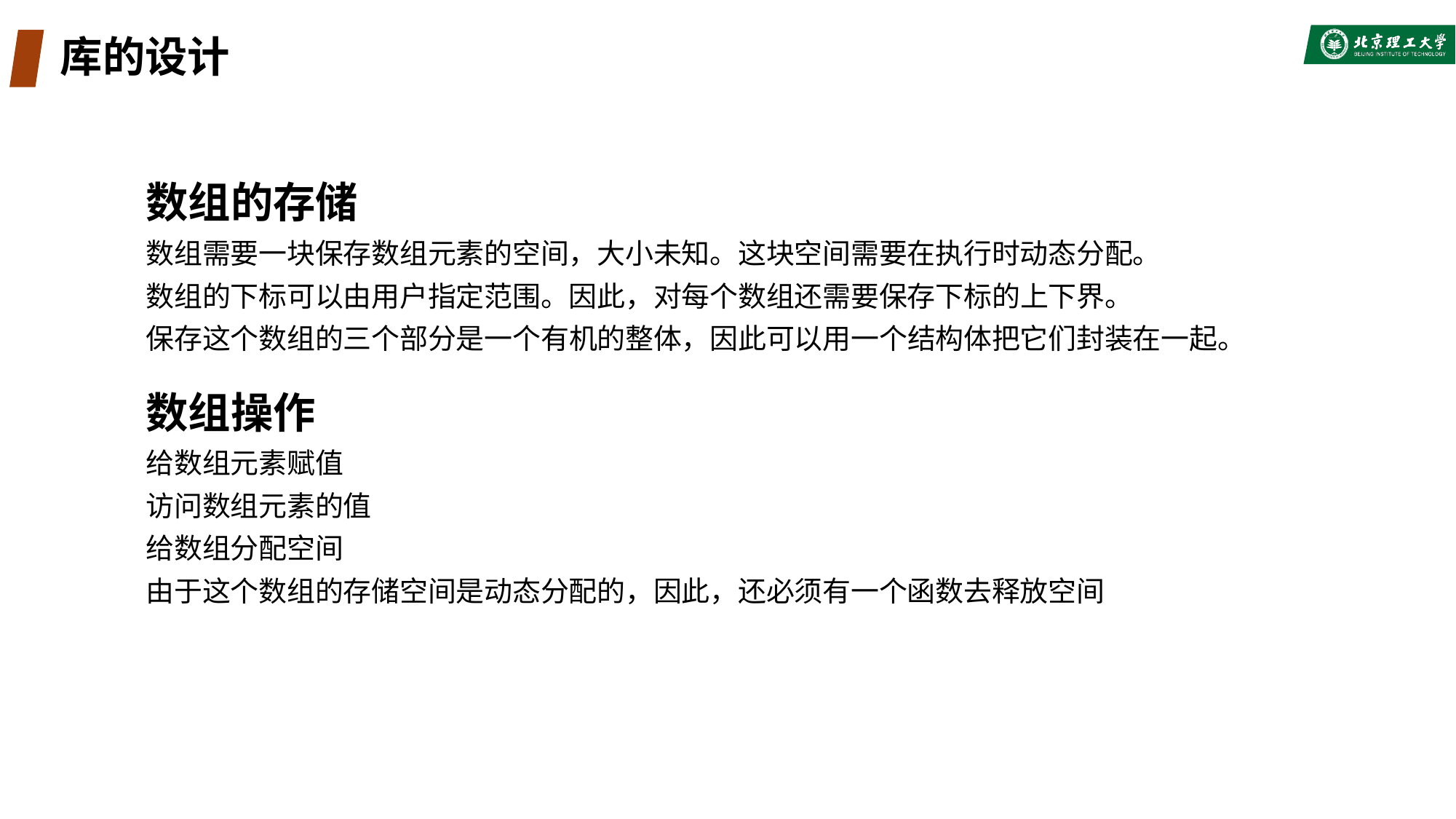

# 库的设计
数组的存储
数组需要一块保存数组元素的空间，大小未知。这块空间需要在执行时动态分配。
数组的下标可以由用户指定范围。因此，对每个数组还需要保存下标的上下界。
保存这个数组的三个部分是一个有机的整体，因此可以用一个结构体把它们封装在一起。
数组操作
给数组元素赋值
访问数组元素的值
给数组分配空间
由于这个数组的存储空间是动态分配的，因此，还必须有一个函数去释放空间